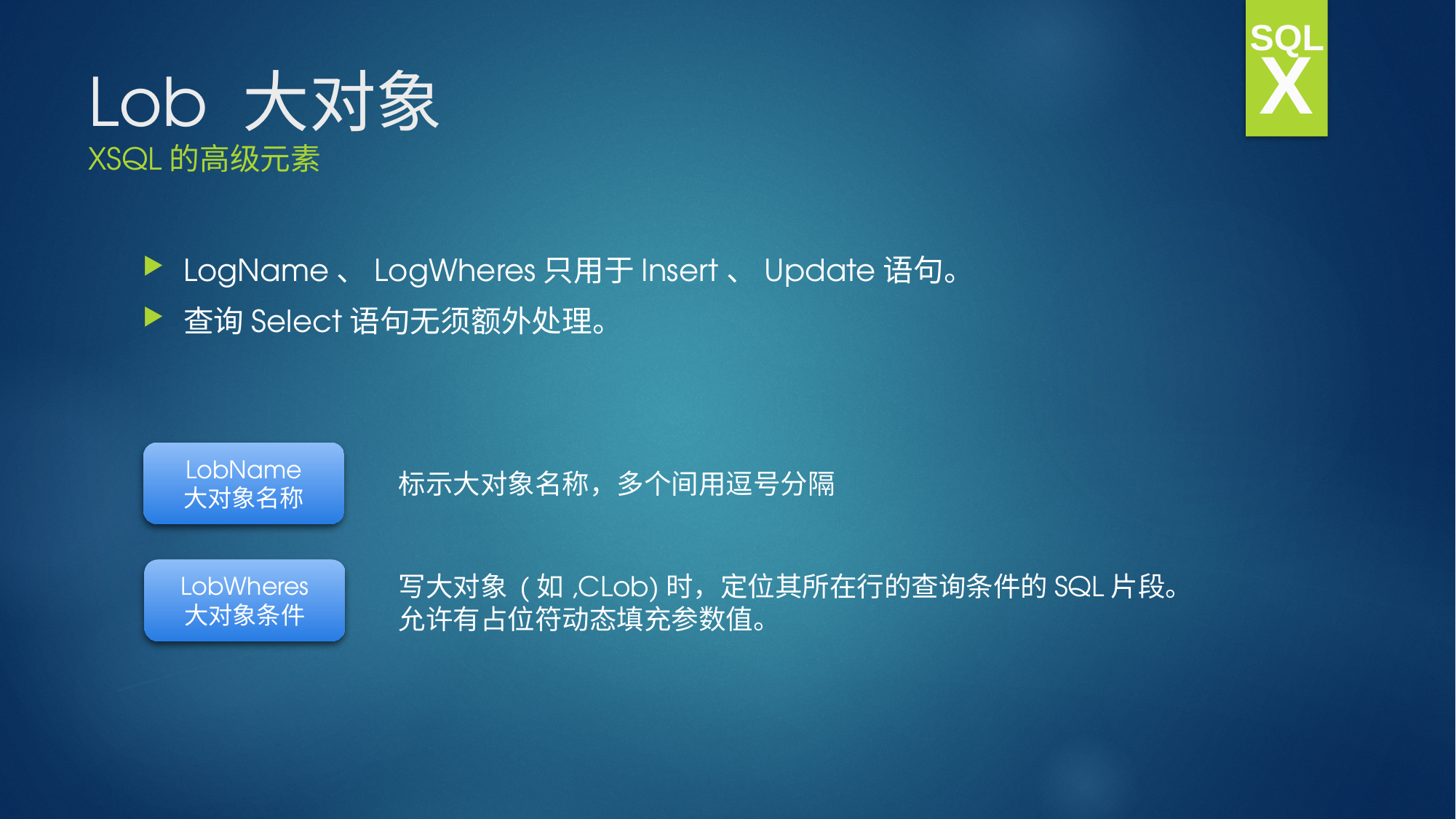

SQL
X
# Lob 大对象 XSQL的高级元素
LogName、LogWheres只用于Insert、Update语句。
查询Select语句无须额外处理。

LobName
大对象名称
标示大对象名称，多个间用逗号分隔
LobWheres
大对象条件
写大对象 (如,CLob)时，定位其所在行的查询条件的SQL片段。
允许有占位符动态填充参数值。